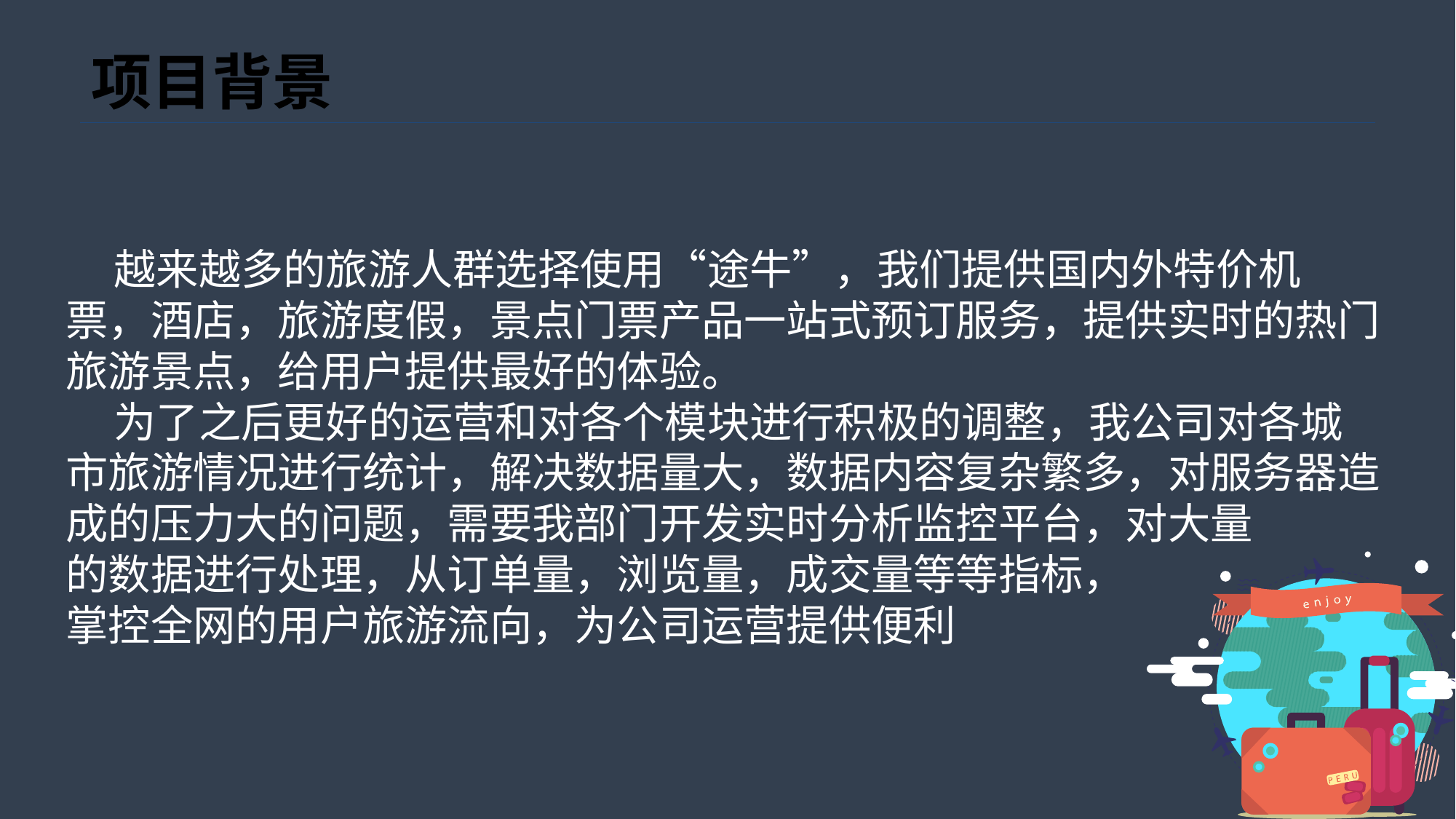

# 项目背景
    越来越多的旅游人群选择使用“途牛”，我们提供国内外特价机票，酒店，旅游度假，景点门票产品一站式预订服务，提供实时的热门旅游景点，给用户提供最好的体验。
    为了之后更好的运营和对各个模块进行积极的调整，我公司对各城市旅游情况进行统计，解决数据量大，数据内容复杂繁多，对服务器造成的压力大的问题，需要我部门开发实时分析监控平台，对大量
的数据进行处理，从订单量，浏览量，成交量等等指标，
掌控全网的用户旅游流向，为公司运营提供便利